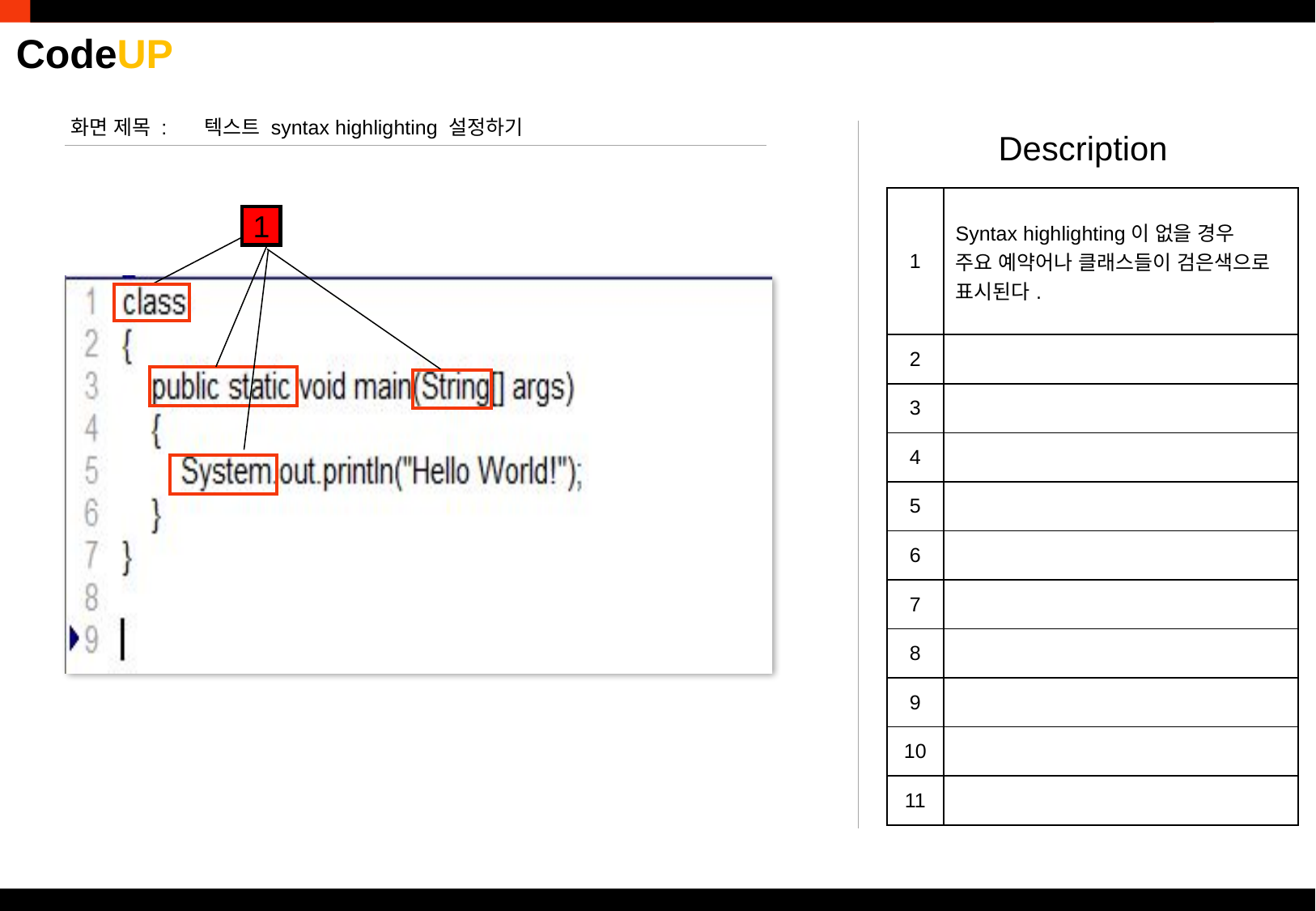

화면 제목 :
텍스트 syntax highlighting 설정하기
Description
| 1 | Syntax highlighting이 없을 경우 주요 예약어나 클래스들이 검은색으로 표시된다. |
| --- | --- |
| 2 |  |
| 3 |  |
| 4 |  |
| 5 |  |
| 6 |  |
| 7 |  |
| 8 |  |
| 9 |  |
| 10 |  |
| 11 |  |
1